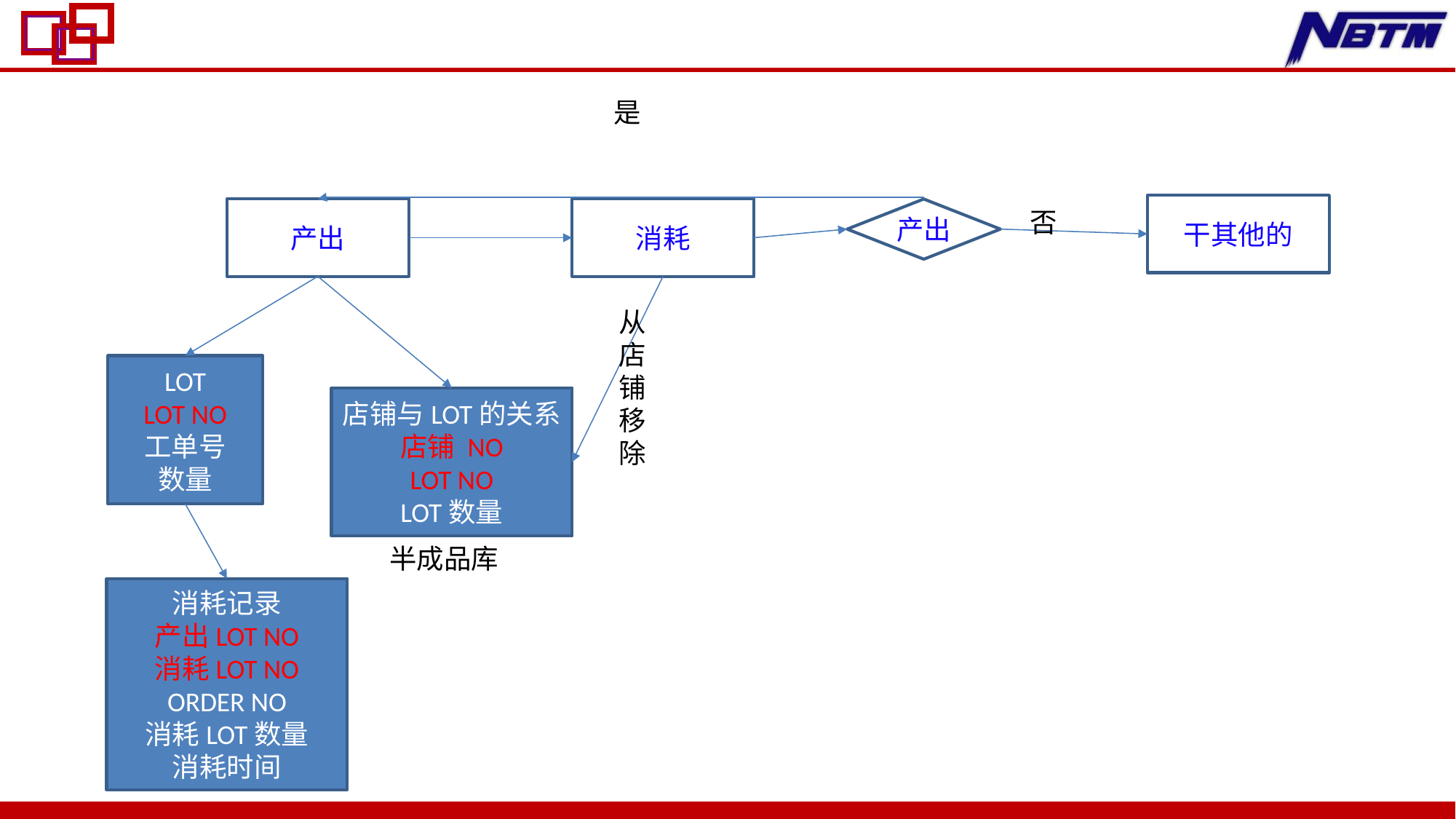

是
干其他的
产出
消耗
产出
否
从店铺移除
LOT
LOT NO
工单号
数量
店铺与LOT的关系
店铺 NO
LOT NO
LOT数量
半成品库
消耗记录
产出LOT NO
消耗LOT NO
ORDER NO
消耗LOT数量
消耗时间